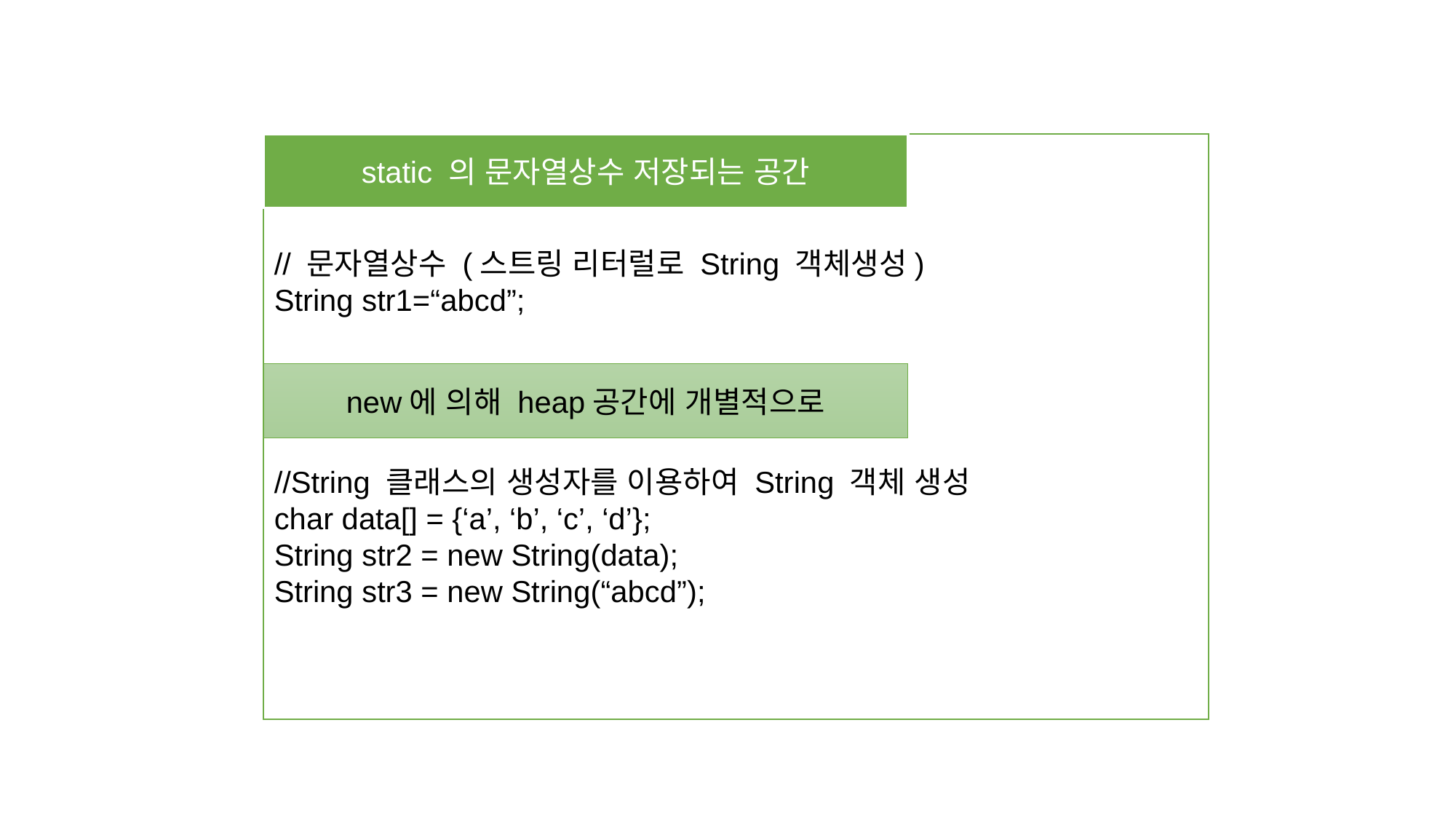

// 문자열상수 (스트링 리터럴로 String 객체생성)
String str1=“abcd”;

//String 클래스의 생성자를 이용하여 String 객체 생성
char data[] = {‘a’, ‘b’, ‘c’, ‘d’};
String str2 = new String(data);
String str3 = new String(“abcd”);
static 의 문자열상수 저장되는 공간
new에 의해 heap공간에 개별적으로